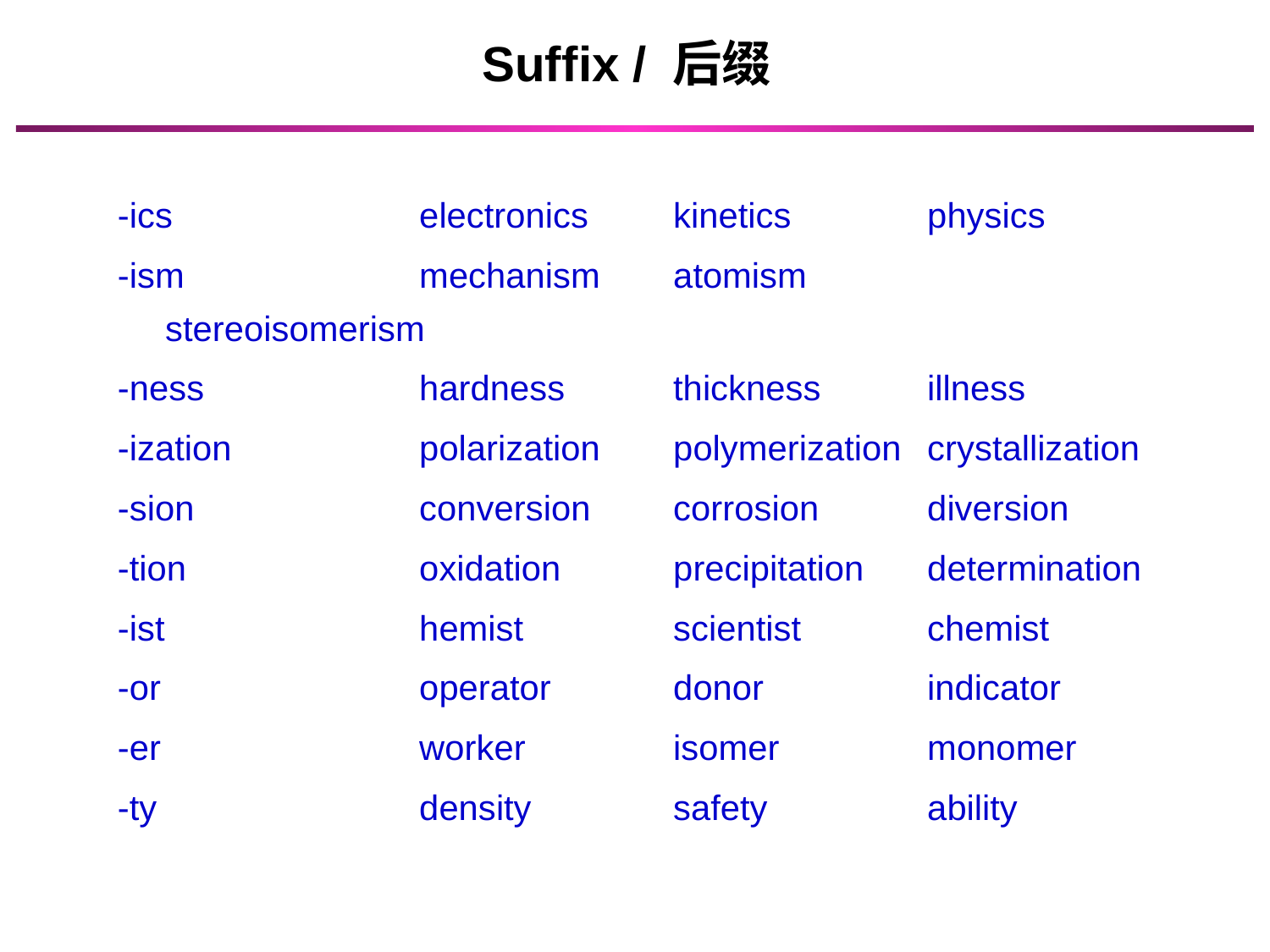

Suffix / 后缀

-ics		electronics	kinetics		physics
-ism		mechanism	atomism 	stereoisomerism
-ness		hardness	thickness	illness
-ization		polarization 	polymerization	crystallization
-sion		conversion	corrosion	diversion
-tion		oxidation	precipitation	determination
-ist			hemist		scientist	chemist
-or			operator	donor		indicator
-er			worker		isomer		monomer
-ty			density		safety		ability